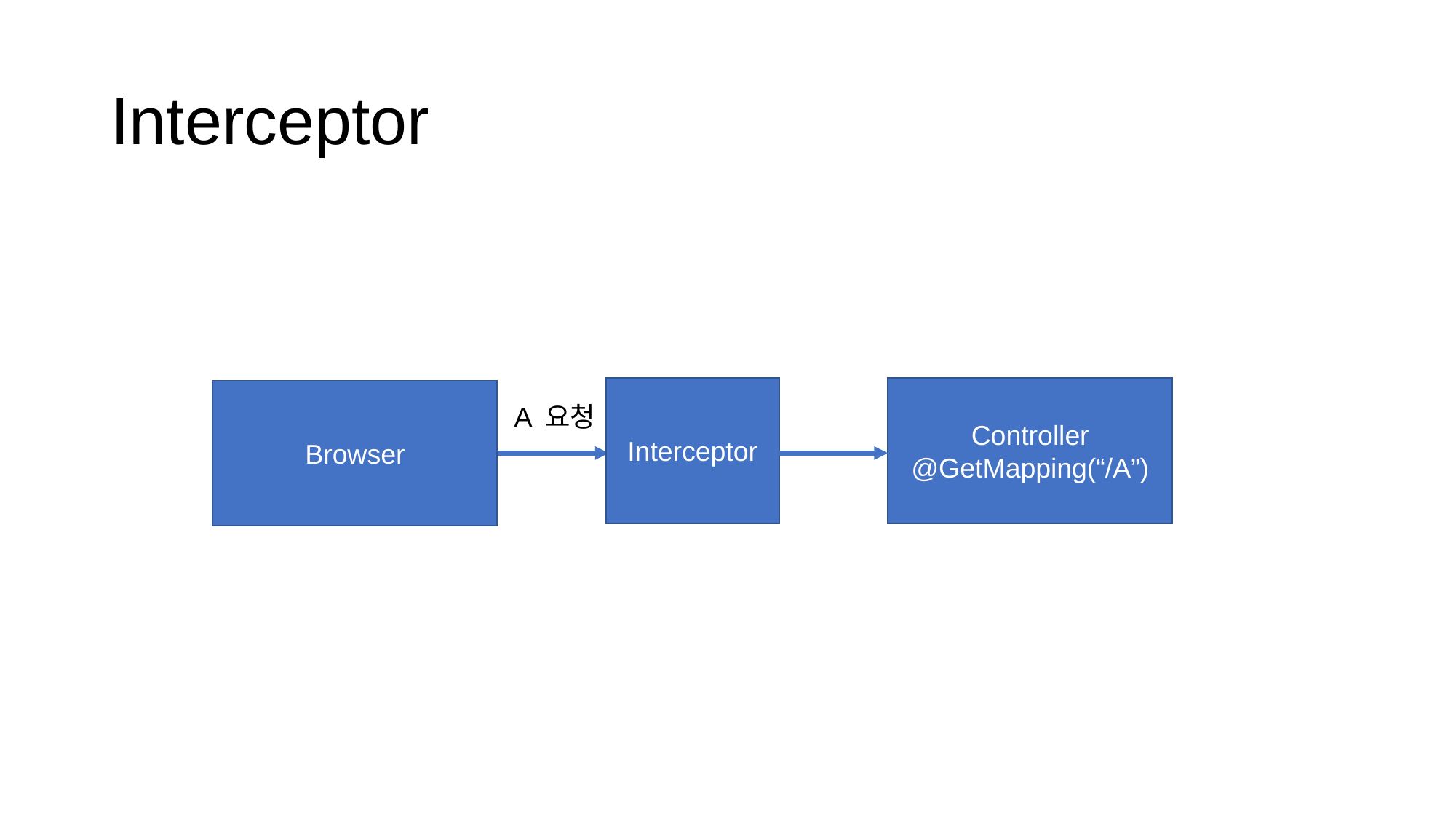

# Interceptor

Interceptor
Controller
@GetMapping(“/A”)
Browser
A 요청